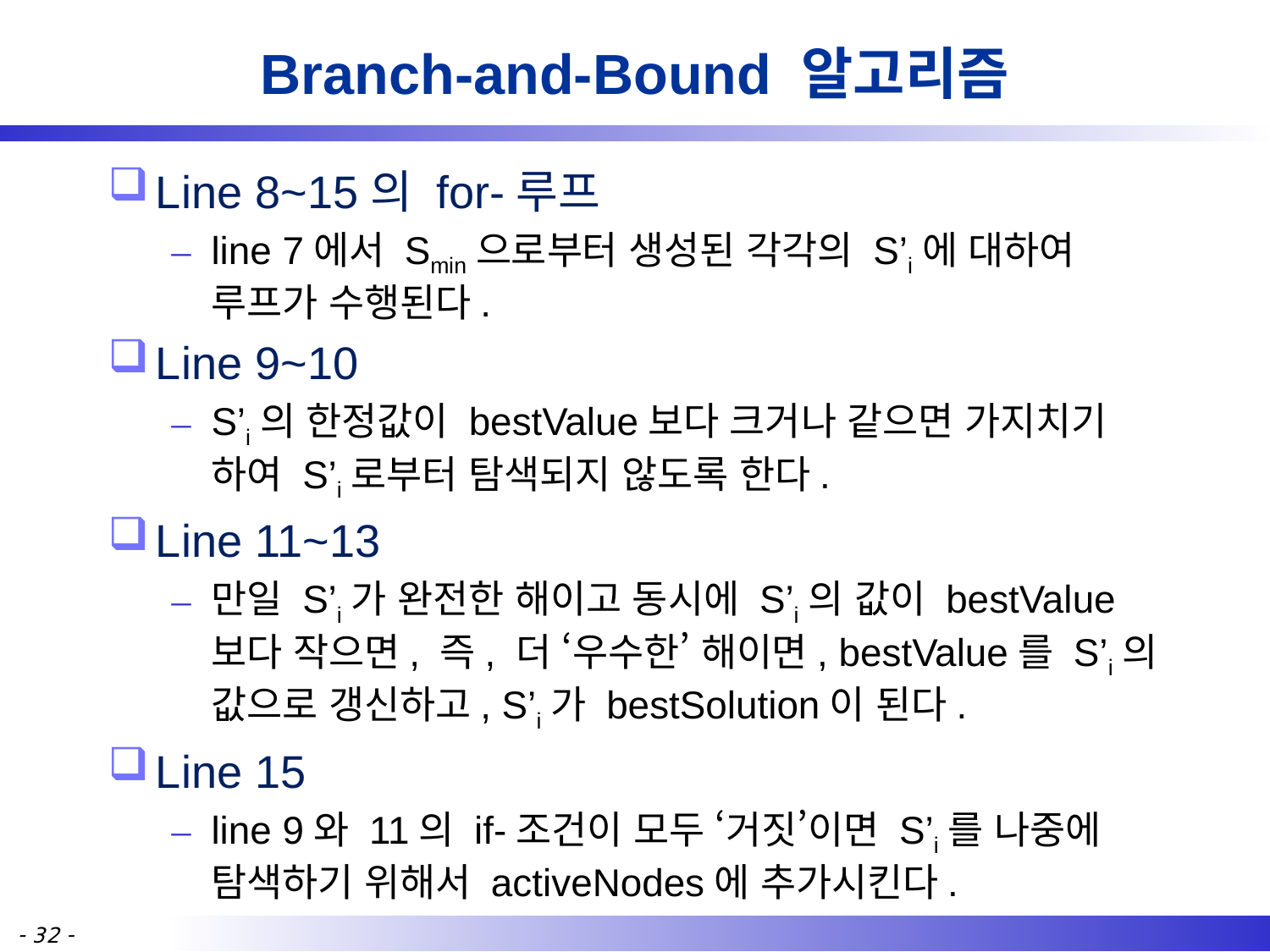

# Branch-and-Bound 알고리즘
Line 8~15의 for-루프
line 7에서 Smin으로부터 생성된 각각의 S’i에 대하여 루프가 수행된다.
Line 9~10
S’i의 한정값이 bestValue보다 크거나 같으면 가지치기 하여 S’i로부터 탐색되지 않도록 한다.
Line 11~13
만일 S’i가 완전한 해이고 동시에 S’i의 값이 bestValue 보다 작으면, 즉, 더 ‘우수한’ 해이면, bestValue를 S’i의 값으로 갱신하고, S’i가 bestSolution이 된다.
Line 15
line 9와 11의 if-조건이 모두 ‘거짓’이면 S’i를 나중에 탐색하기 위해서 activeNodes에 추가시킨다.
- 32 -